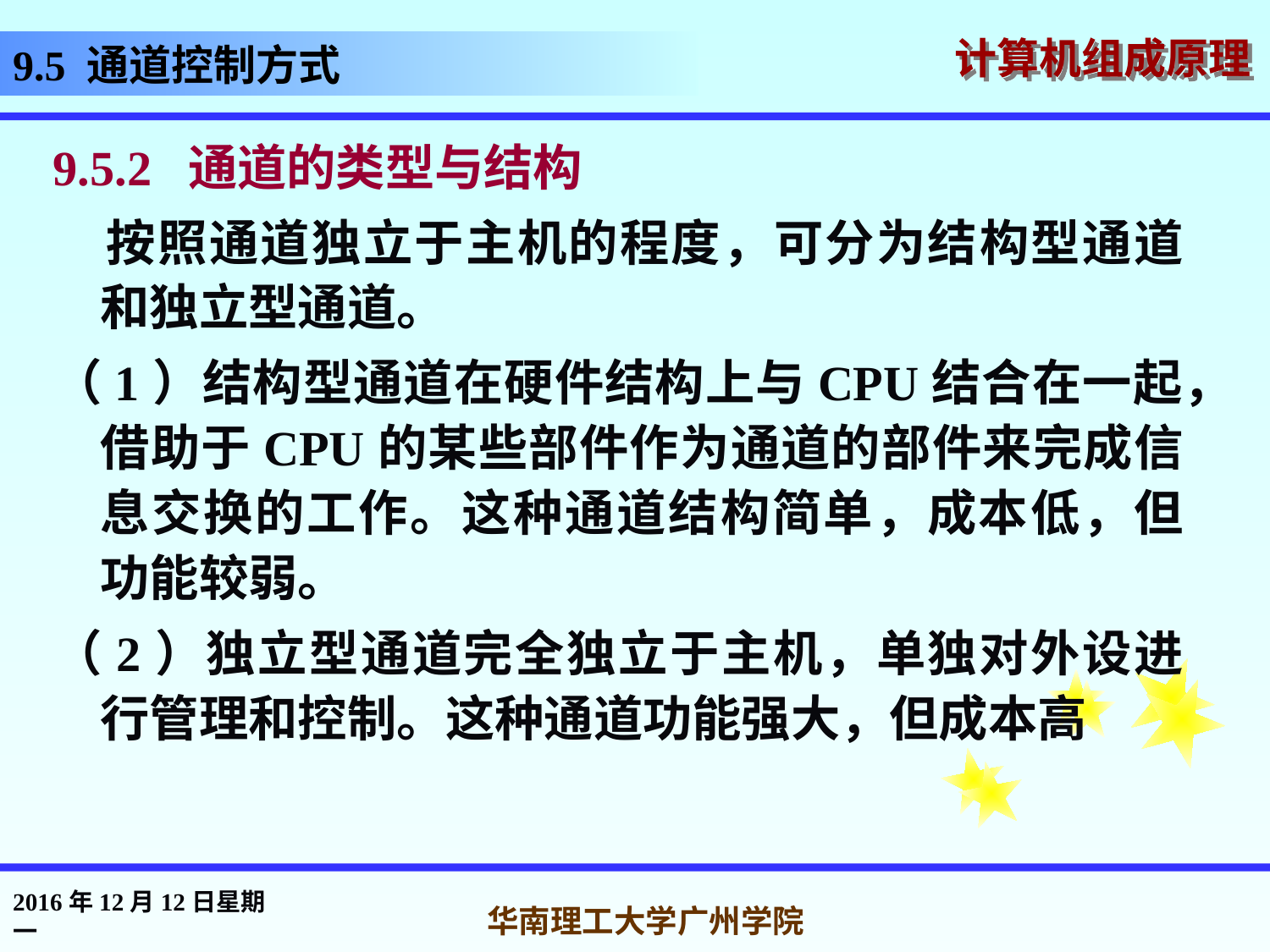

# 9.5 通道控制方式
9.5.2  通道的类型与结构
   按照通道独立于主机的程度，可分为结构型通道和独立型通道。
（1）结构型通道在硬件结构上与CPU结合在一起，借助于CPU的某些部件作为通道的部件来完成信息交换的工作。这种通道结构简单，成本低，但功能较弱。
（2）独立型通道完全独立于主机，单独对外设进行管理和控制。这种通道功能强大，但成本高
2016年12月12日星期一
华南理工大学广州学院